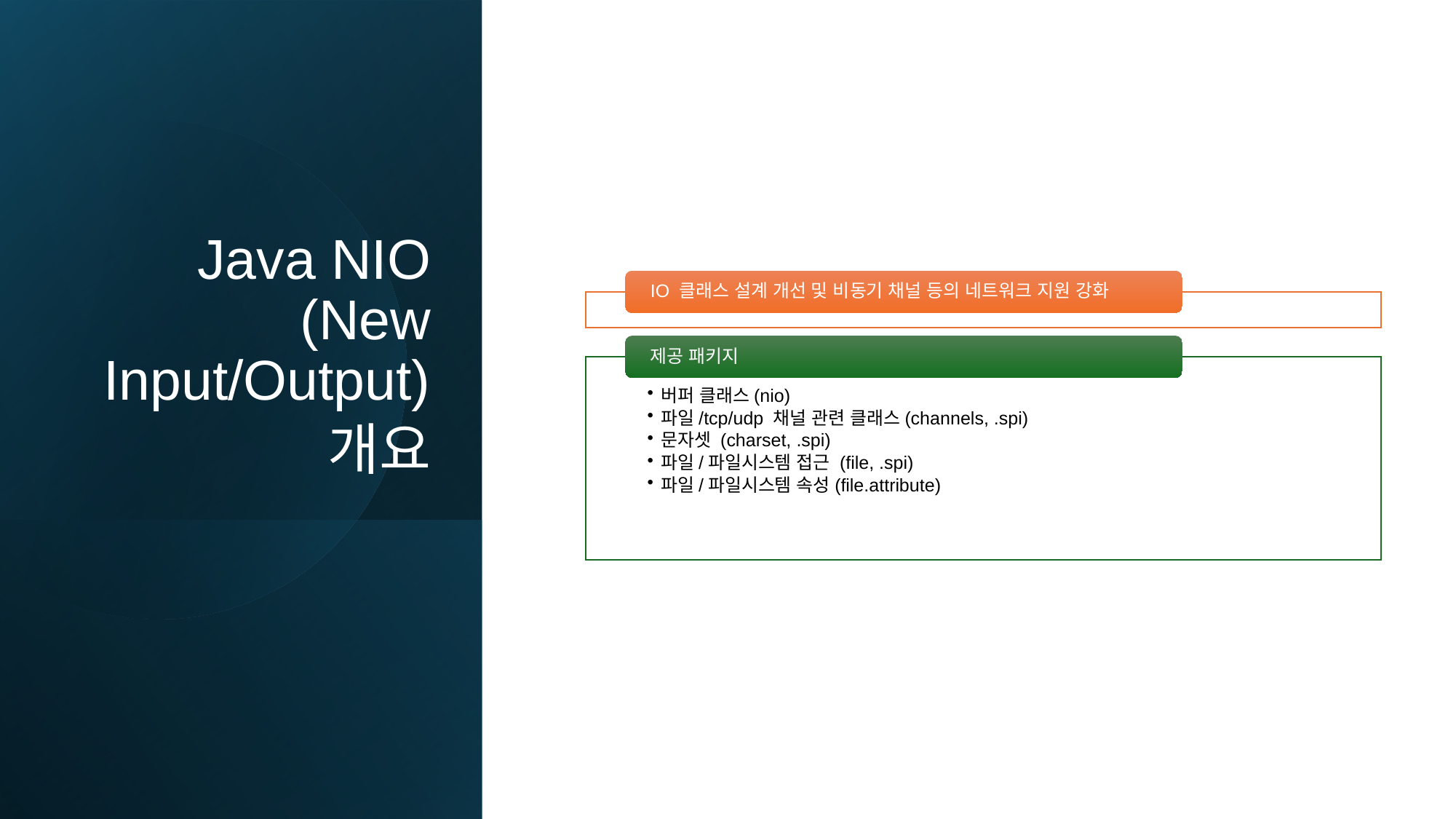

IO 클래스 설계 개선 및 비동기 채널 등의 네트워크 지원 강화
버퍼 클래스(nio)
파일/tcp/udp 채널 관련 클래스(channels, .spi)
문자셋 (charset, .spi)
파일/파일시스템 접근 (file, .spi)
파일/파일시스템 속성(file.attribute)
제공 패키지

Java NIO (New Input/Output)
개요